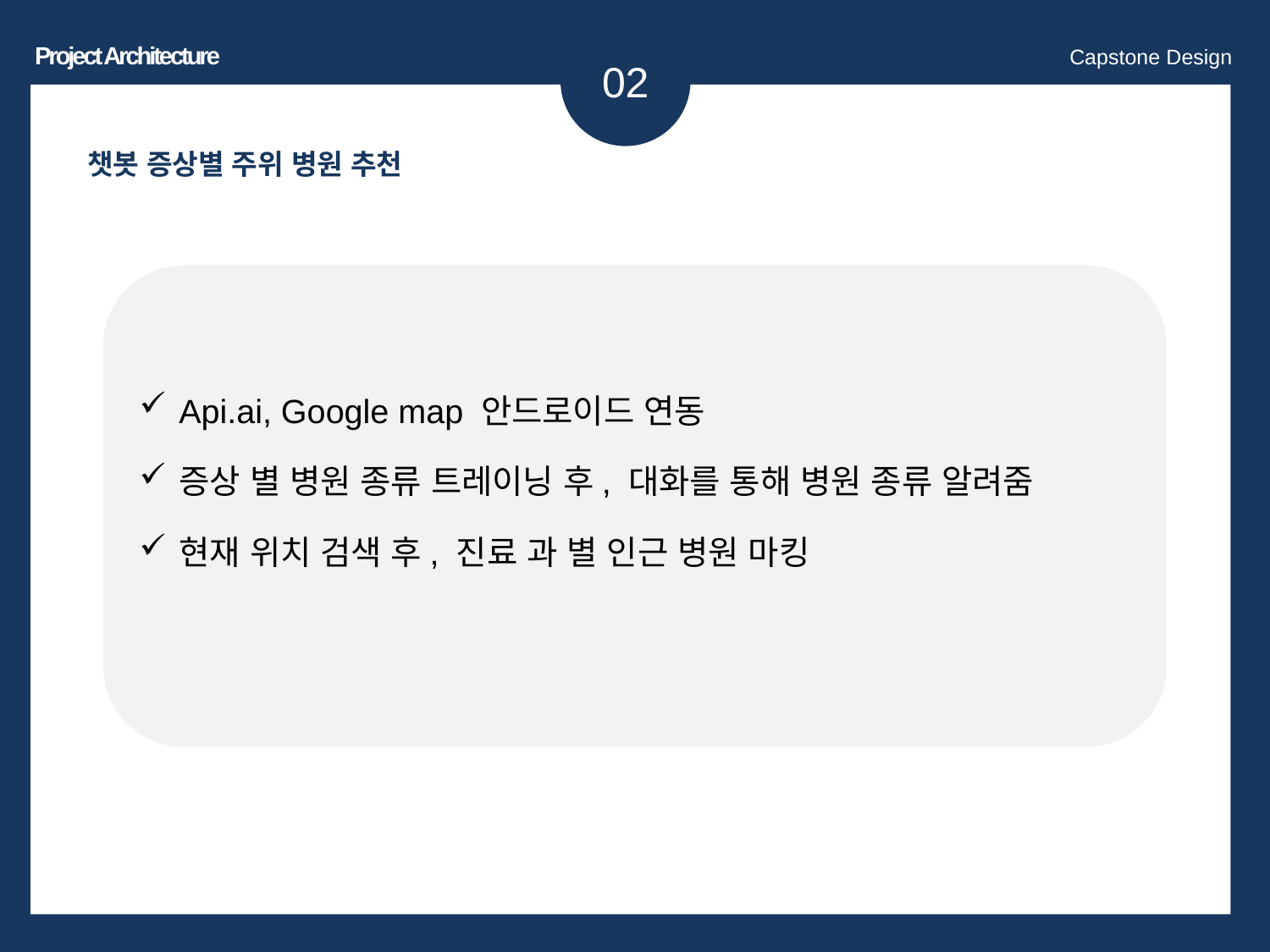

02
Project Architecture
Capstone Design

챗봇 증상별 주위 병원 추천
Api.ai, Google map 안드로이드 연동
증상 별 병원 종류 트레이닝 후, 대화를 통해 병원 종류 알려줌
현재 위치 검색 후, 진료 과 별 인근 병원 마킹